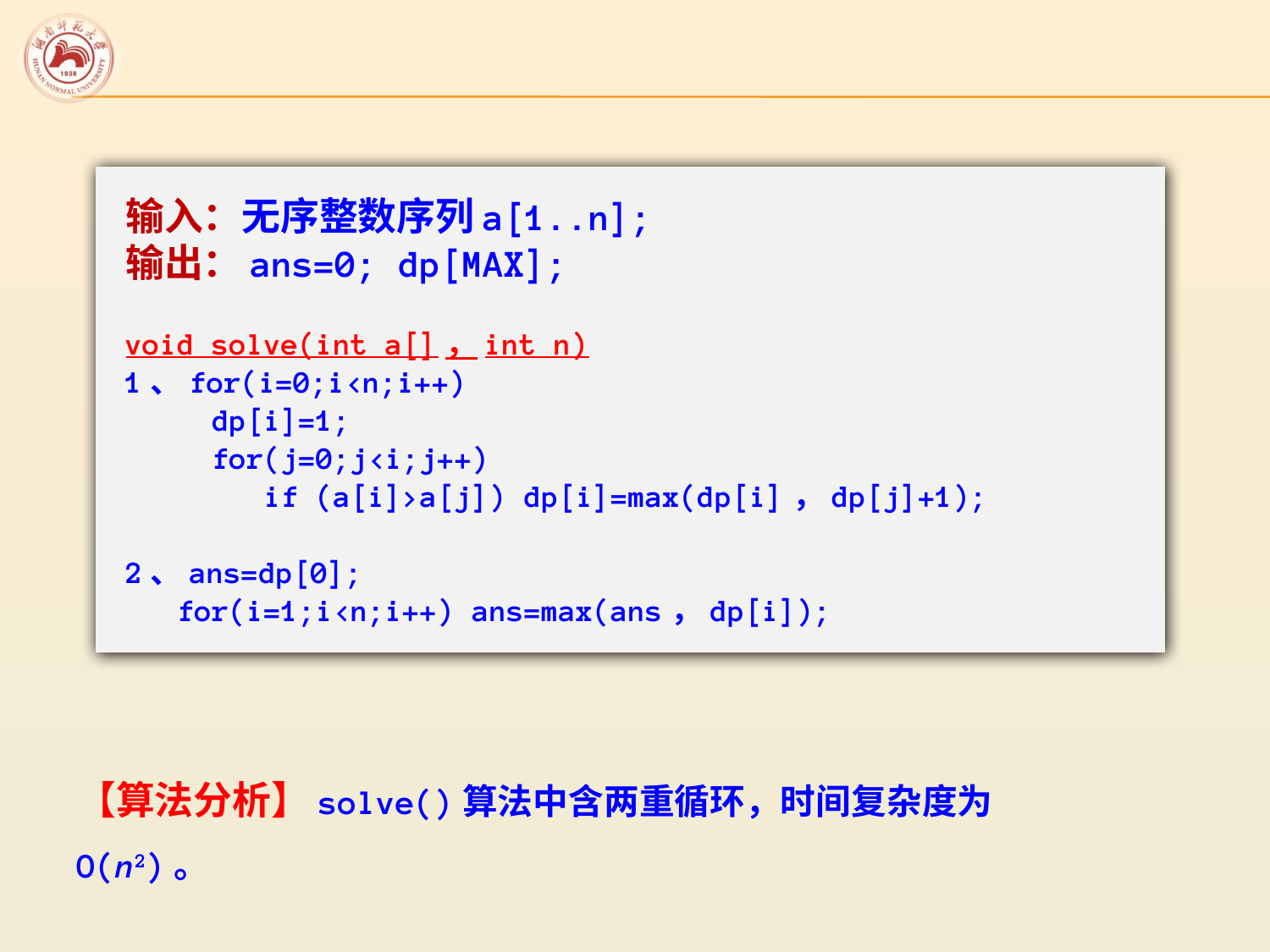

输入：无序整数序列a[1..n];
输出：ans=0; dp[MAX];
void solve(int a[]，int n)
1、for(i=0;i<n;i++)
     dp[i]=1;
     for(j=0;j<i;j++)
        if (a[i]>a[j]) dp[i]=max(dp[i]，dp[j]+1);

2、ans=dp[0];
   for(i=1;i<n;i++) ans=max(ans，dp[i]);
【算法分析】solve()算法中含两重循环，时间复杂度为O(n2)。